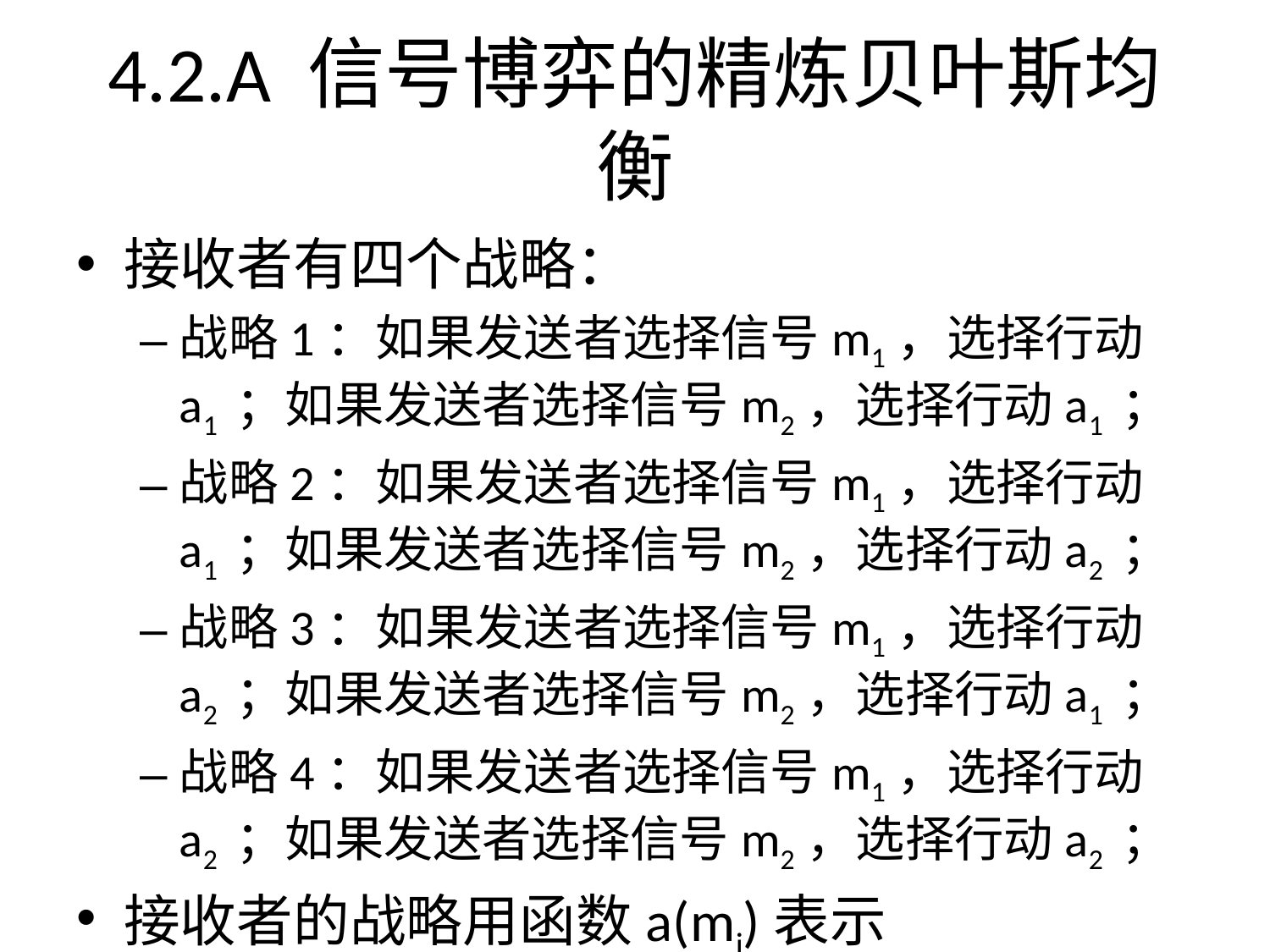

4.2.A 信号博弈的精炼贝叶斯均衡
接收者有四个战略：
战略1：如果发送者选择信号m1，选择行动a1 ；如果发送者选择信号m2，选择行动a1 ；
战略2：如果发送者选择信号m1，选择行动a1 ；如果发送者选择信号m2，选择行动a2 ；
战略3：如果发送者选择信号m1，选择行动a2 ；如果发送者选择信号m2，选择行动a1 ；
战略4：如果发送者选择信号m1，选择行动a2 ；如果发送者选择信号m2，选择行动a2 ；
接收者的战略用函数a(mj)表示